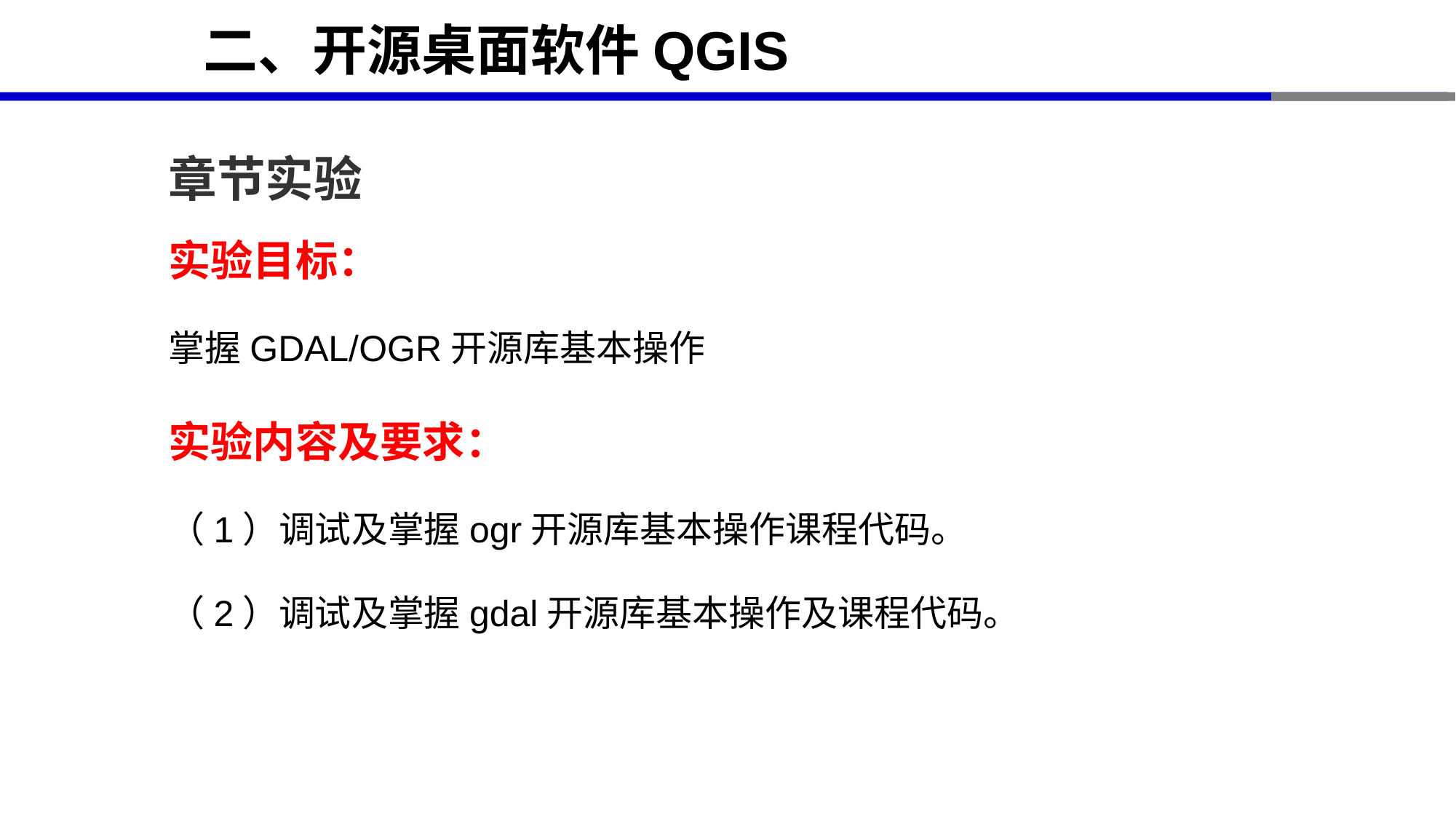

# 二、开源桌面软件QGIS
章节实验
实验目标：
掌握GDAL/OGR开源库基本操作
实验内容及要求：
（1）调试及掌握ogr开源库基本操作课程代码。
（2）调试及掌握gdal开源库基本操作及课程代码。